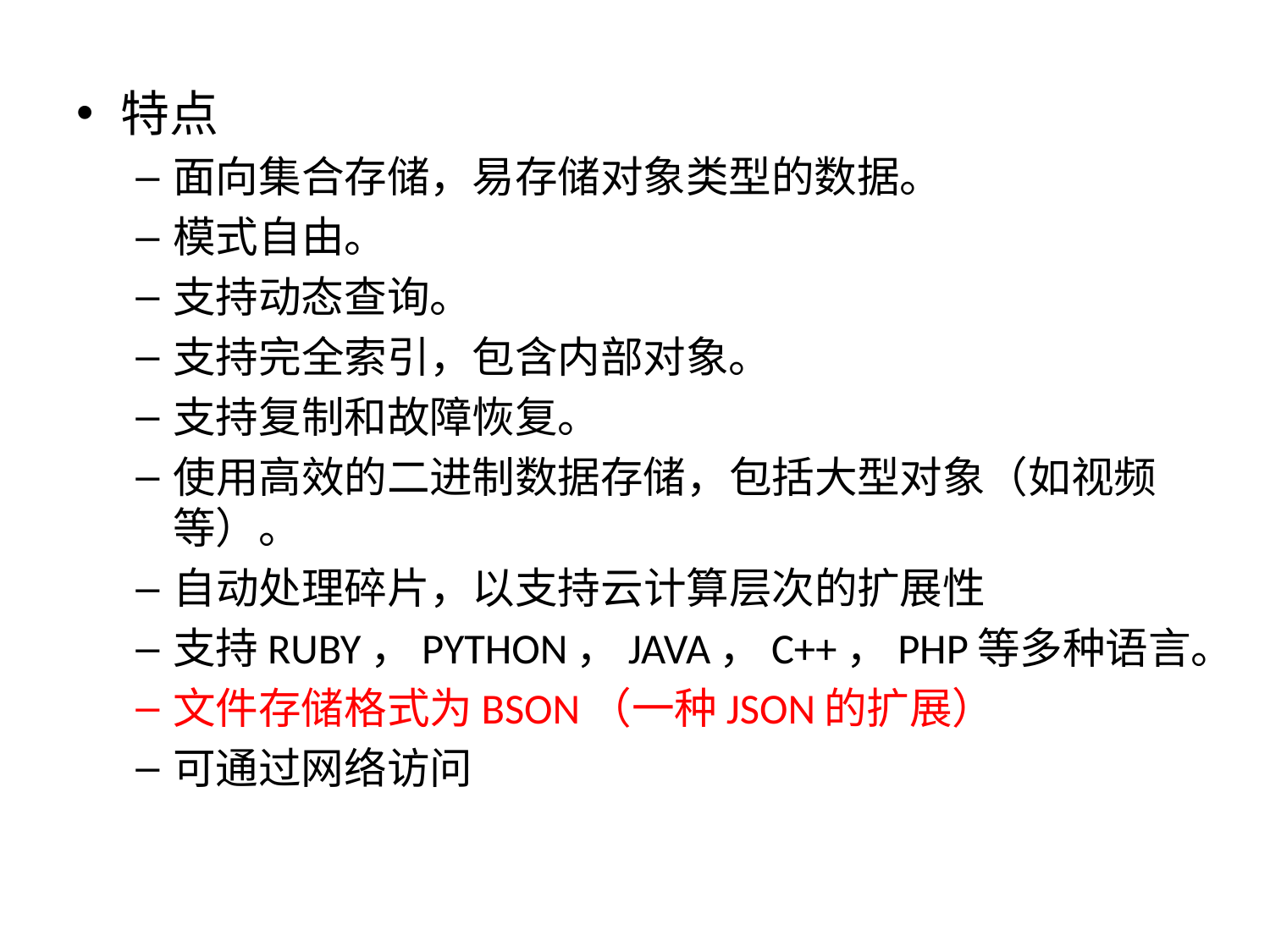

特点
面向集合存储，易存储对象类型的数据。
模式自由。
支持动态查询。
支持完全索引，包含内部对象。
支持复制和故障恢复。
使用高效的二进制数据存储，包括大型对象（如视频等）。
自动处理碎片，以支持云计算层次的扩展性
支持RUBY，PYTHON，JAVA，C++，PHP等多种语言。
文件存储格式为BSON（一种JSON的扩展）
可通过网络访问